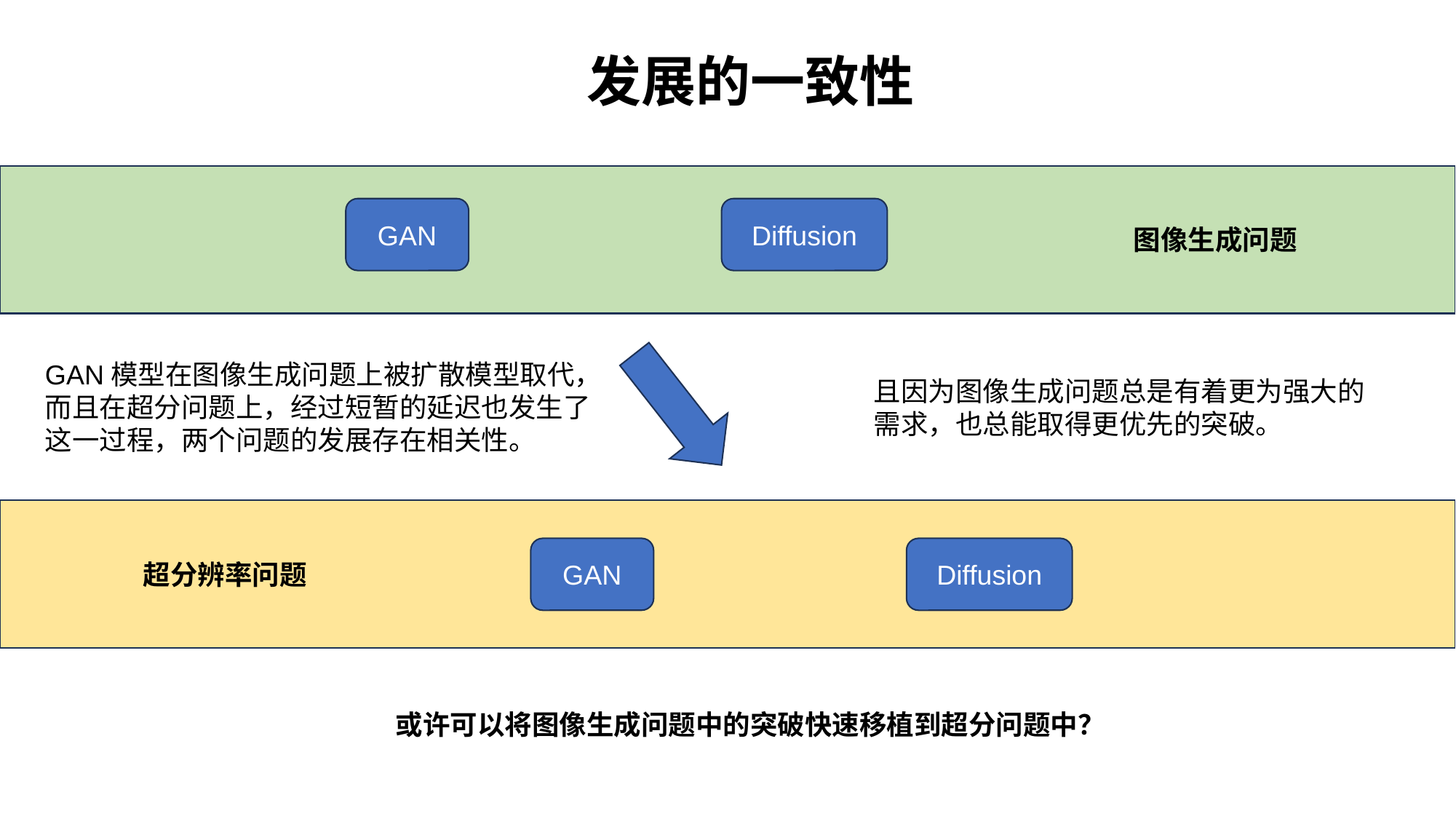

发展的一致性

Diffusion
GAN
图像生成问题

GAN模型在图像生成问题上被扩散模型取代，而且在超分问题上，经过短暂的延迟也发生了这一过程，两个问题的发展存在相关性。
且因为图像生成问题总是有着更为强大的需求，也总能取得更优先的突破。

Diffusion
GAN
超分辨率问题
或许可以将图像生成问题中的突破快速移植到超分问题中？